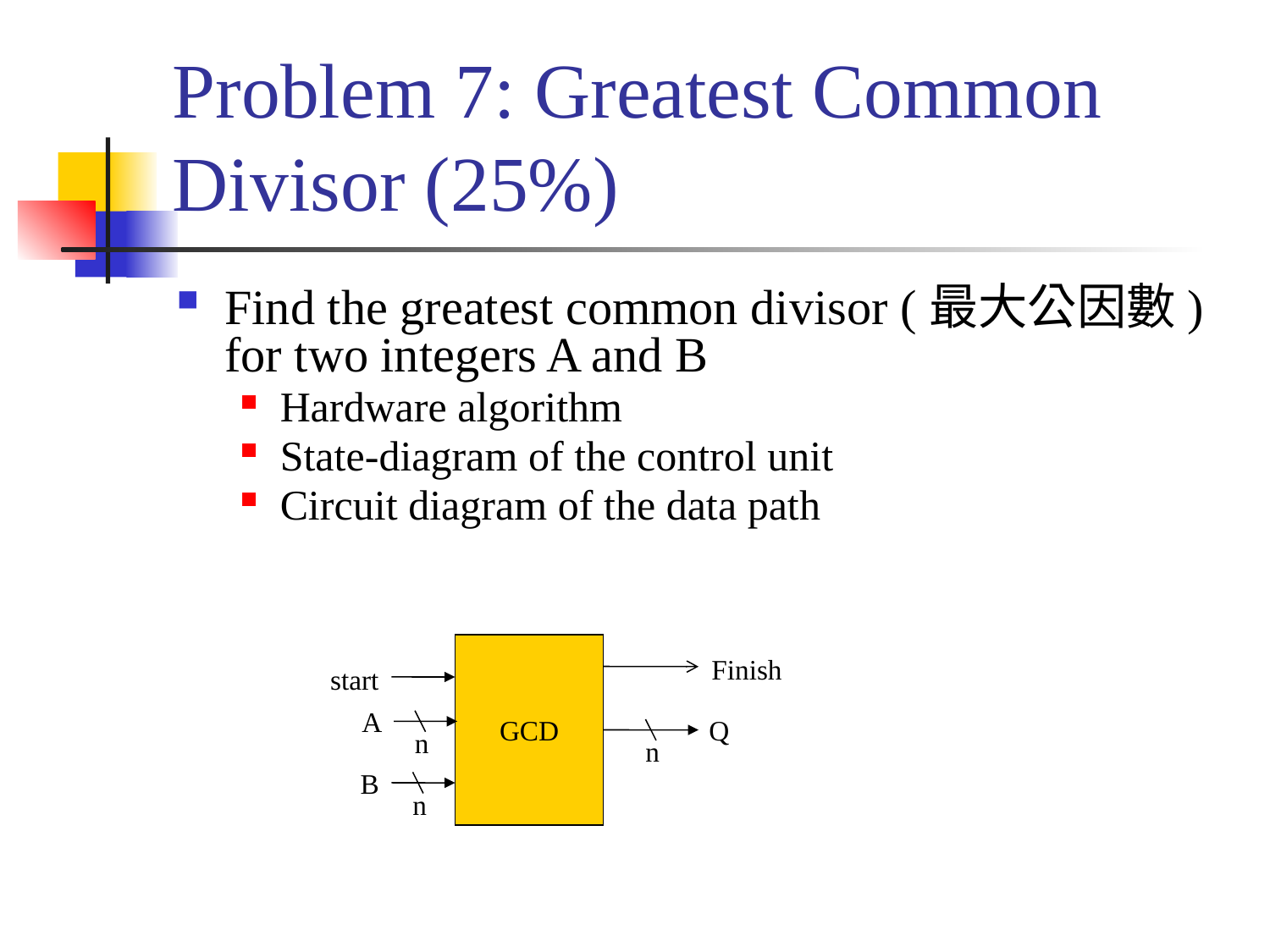

# Problem 7: Greatest Common Divisor (25%)
Find the greatest common divisor (最大公因數) for two integers A and B
Hardware algorithm
State-diagram of the control unit
Circuit diagram of the data path
GCD
Finish
start

A
Q

n

n

B

n